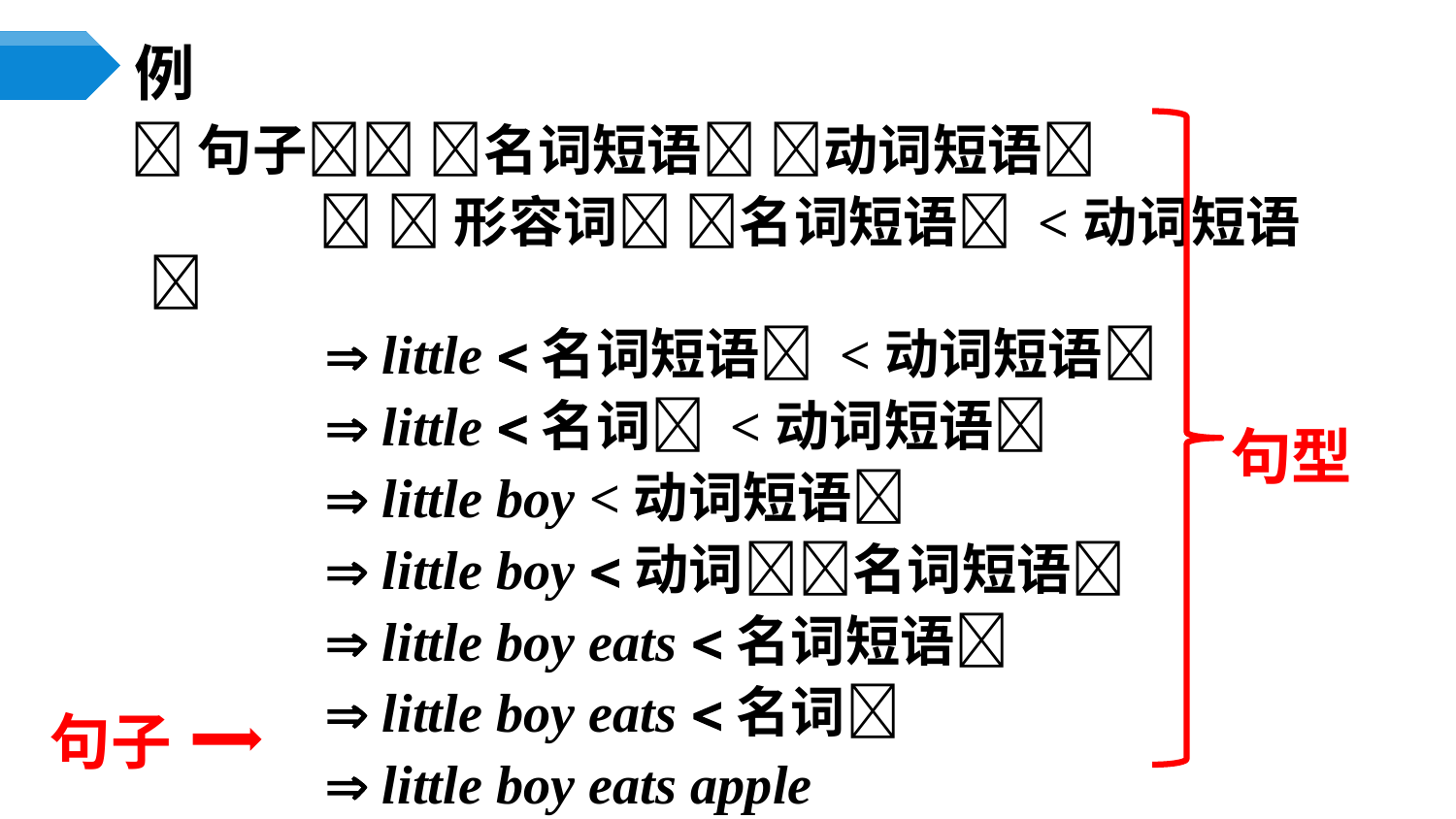

# 例

  <句子>⇒ <名词短语> <动词短语>
		  ⇒ <形容词> <名词短语> <动词短语>
		  ⇒ little <名词短语> <动词短语>
		  ⇒ little <名词> <动词短语>
		  ⇒ little boy <动词短语>
		  ⇒ little boy <动词><名词短语>
		  ⇒ little boy eats <名词短语>
		  ⇒ little boy eats <名词>
		  ⇒ little boy eats apple

句型
句子